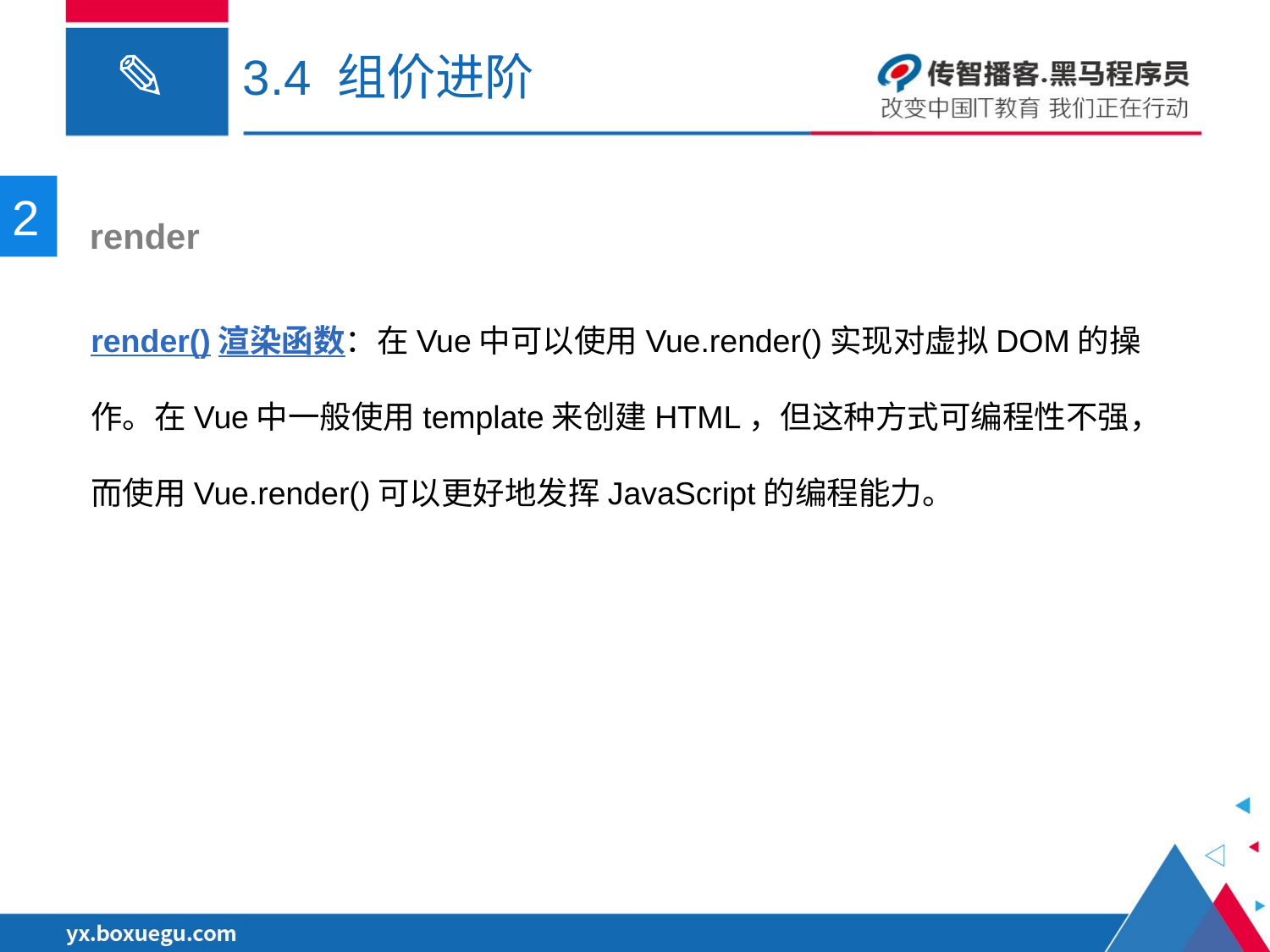

# 3.4 组价进阶

2
  render
render()渲染函数：在Vue中可以使用Vue.render()实现对虚拟DOM的操作。在Vue中一般使用template来创建HTML，但这种方式可编程性不强，而使用Vue.render()可以更好地发挥JavaScript的编程能力。